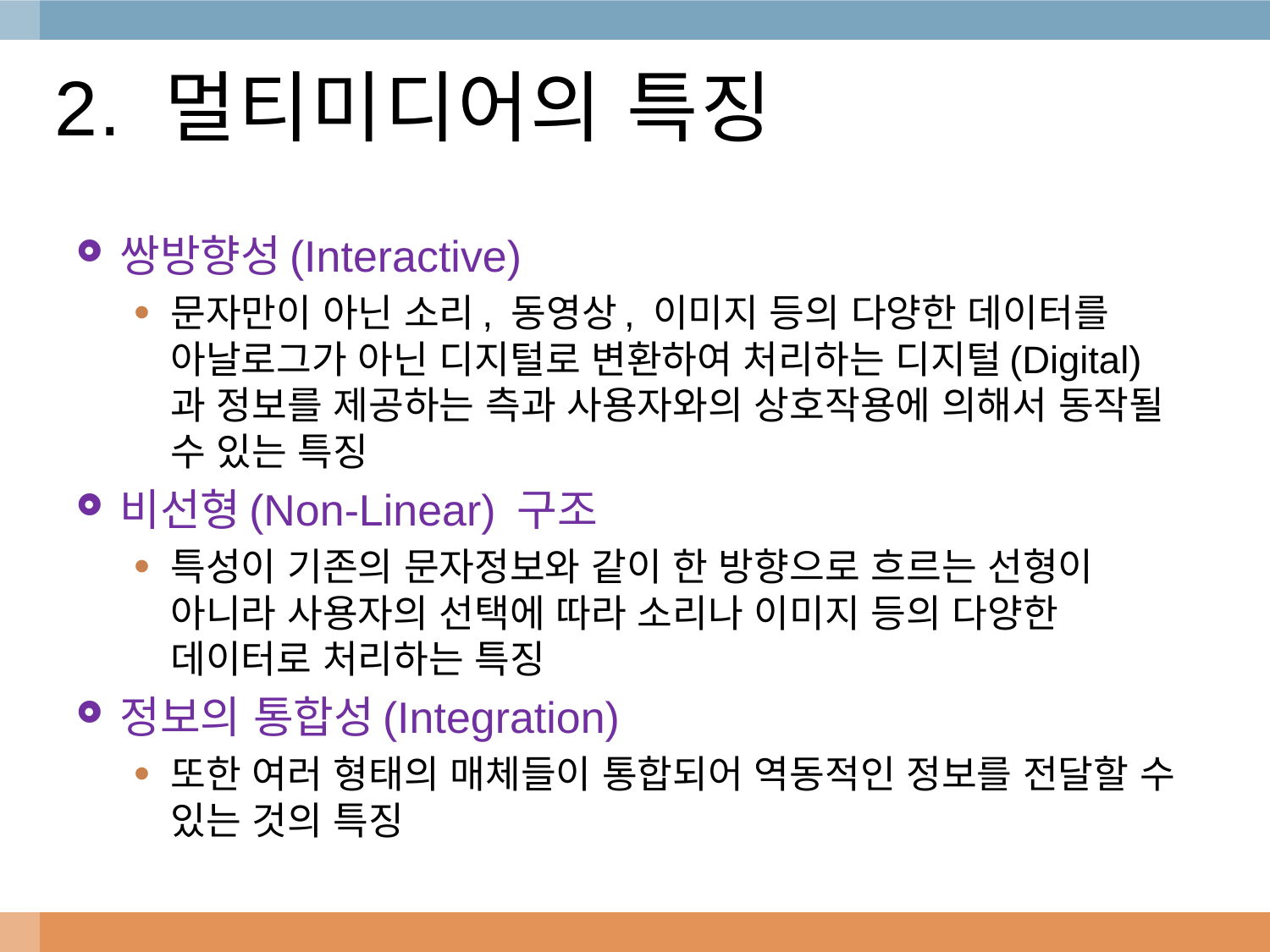

# 2. 멀티미디어의 특징
쌍방향성(Interactive)
문자만이 아닌 소리, 동영상, 이미지 등의 다양한 데이터를 아날로그가 아닌 디지털로 변환하여 처리하는 디지털(Digital) 과 정보를 제공하는 측과 사용자와의 상호작용에 의해서 동작될 수 있는 특징
비선형(Non-Linear) 구조
특성이 기존의 문자정보와 같이 한 방향으로 흐르는 선형이 아니라 사용자의 선택에 따라 소리나 이미지 등의 다양한 데이터로 처리하는 특징
정보의 통합성(Integration)
또한 여러 형태의 매체들이 통합되어 역동적인 정보를 전달할 수 있는 것의 특징